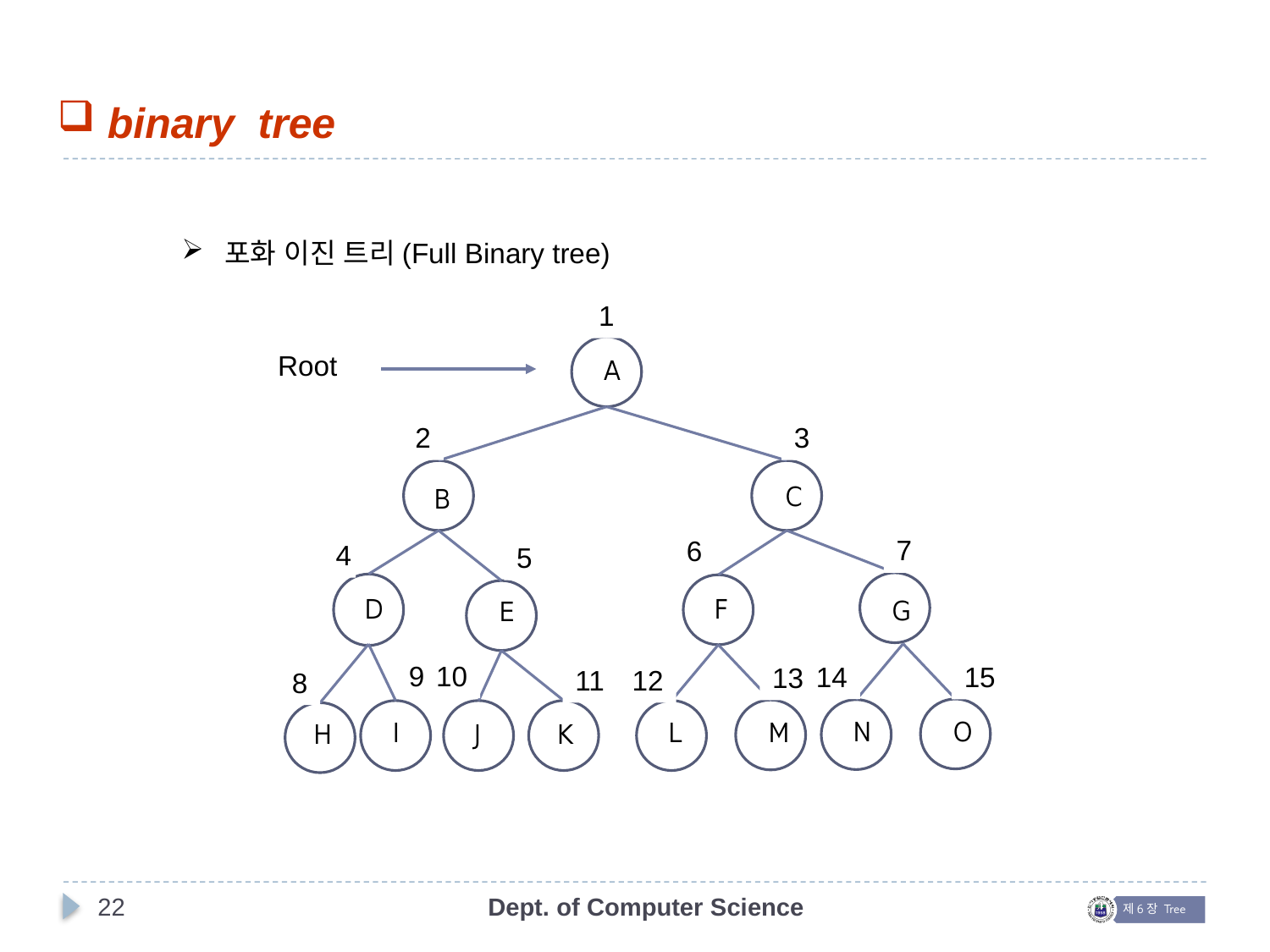

binary  tree
 포화 이진 트리(Full Binary tree)
1
A
Root
A
3
2
B
C
C
B
7
6
4
5
G
D
F
E
F
D
G
E
10
9
14
15
13
11
12
8
M
L
M
I
J
K
L
H
O
N
I
M
L
J
K
H
22
Dept. of Computer Science